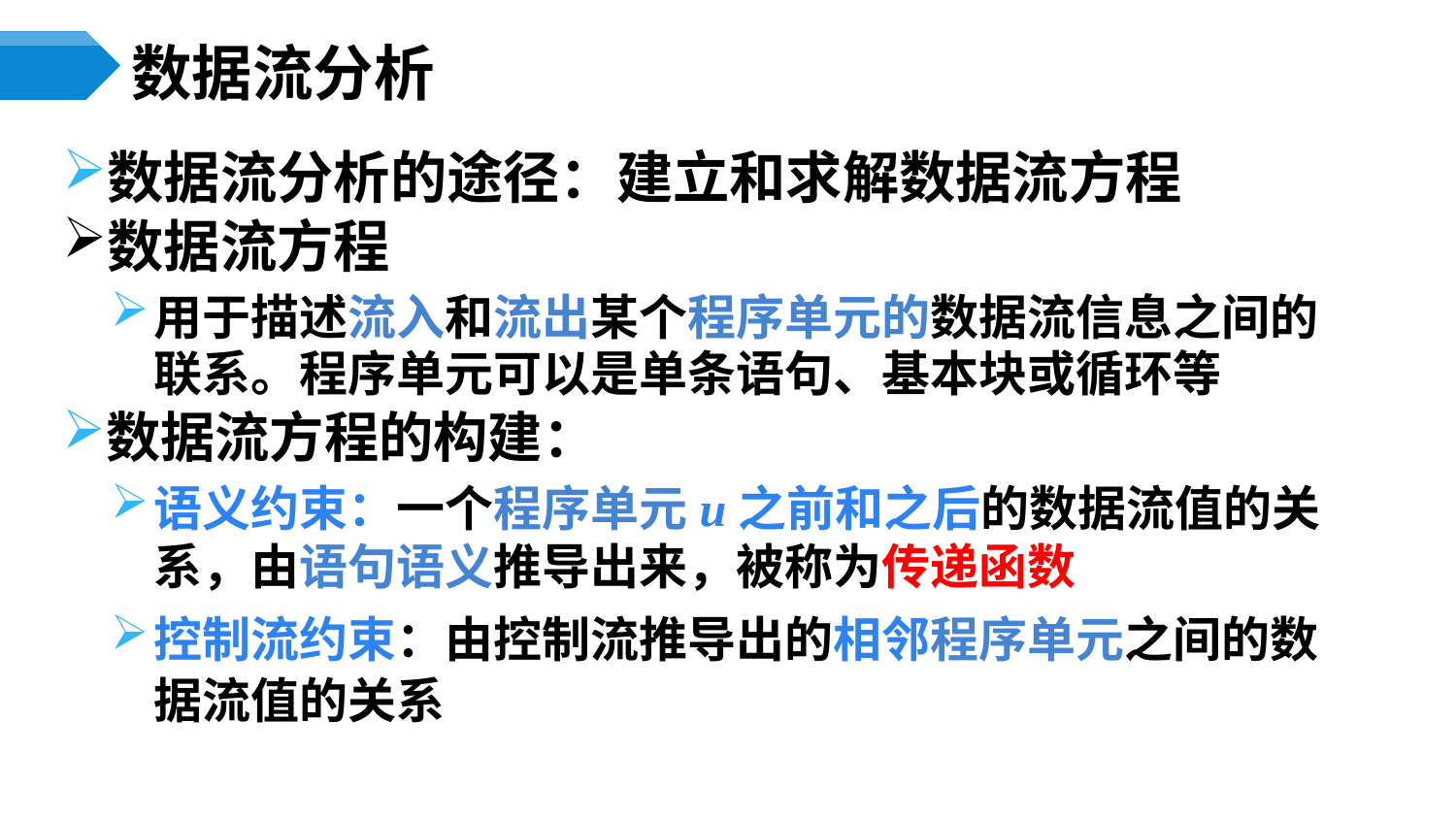

# 数据流分析
数据流分析的途径：建立和求解数据流方程
数据流方程
用于描述流入和流出某个程序单元的数据流信息之间的联系。程序单元可以是单条语句、基本块或循环等
数据流方程的构建：
语义约束：一个程序单元u之前和之后的数据流值的关系，由语句语义推导出来，被称为传递函数
控制流约束：由控制流推导出的相邻程序单元之间的数据流值的关系